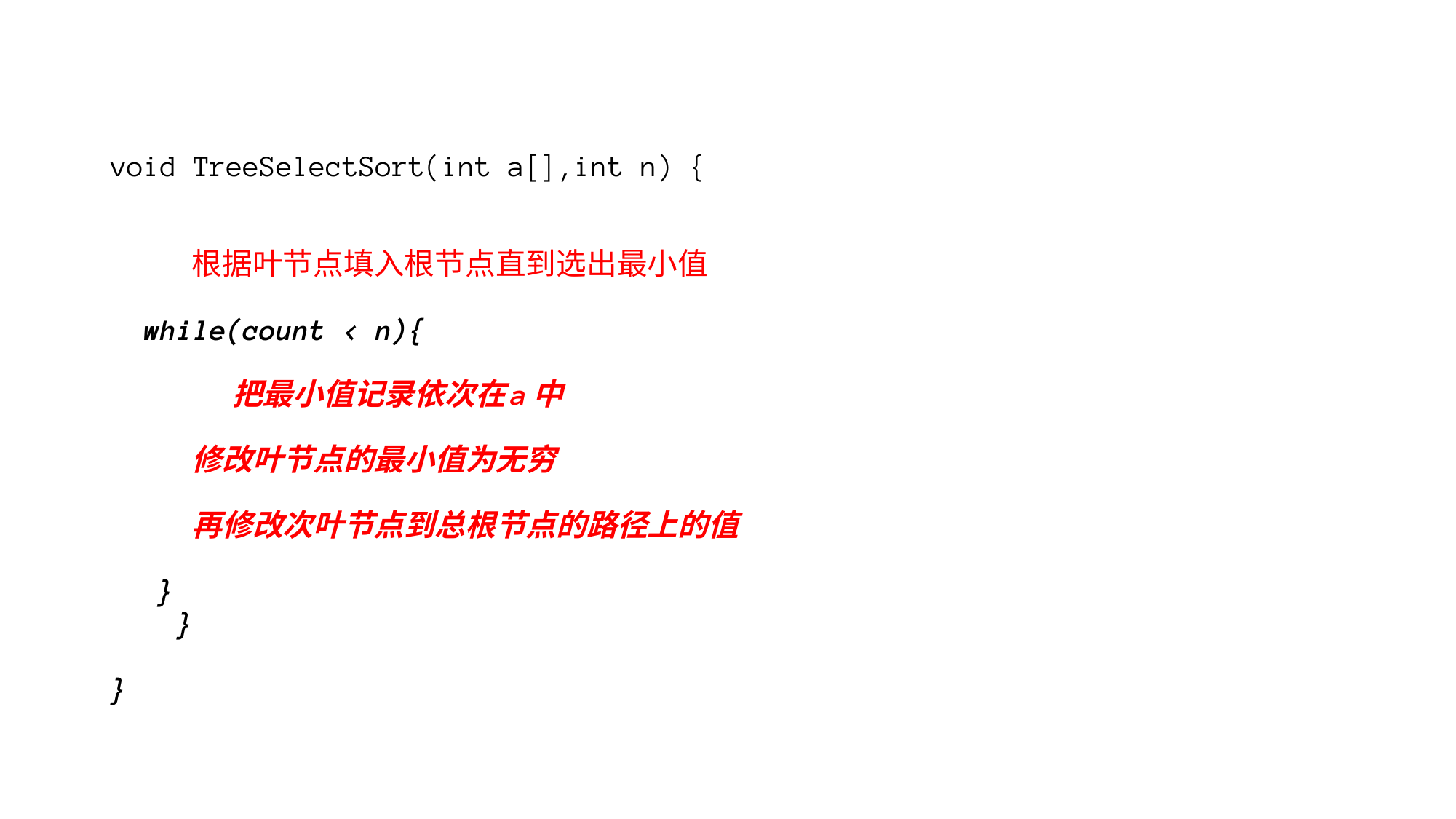

# void TreeSelectSort(int a[],int n) {      根据叶节点填入根节点直到选出最小值     while(count < n){           把最小值记录依次在a中          修改叶节点的最小值为无穷 再修改次叶节点到总根节点的路径上的值       }     } }